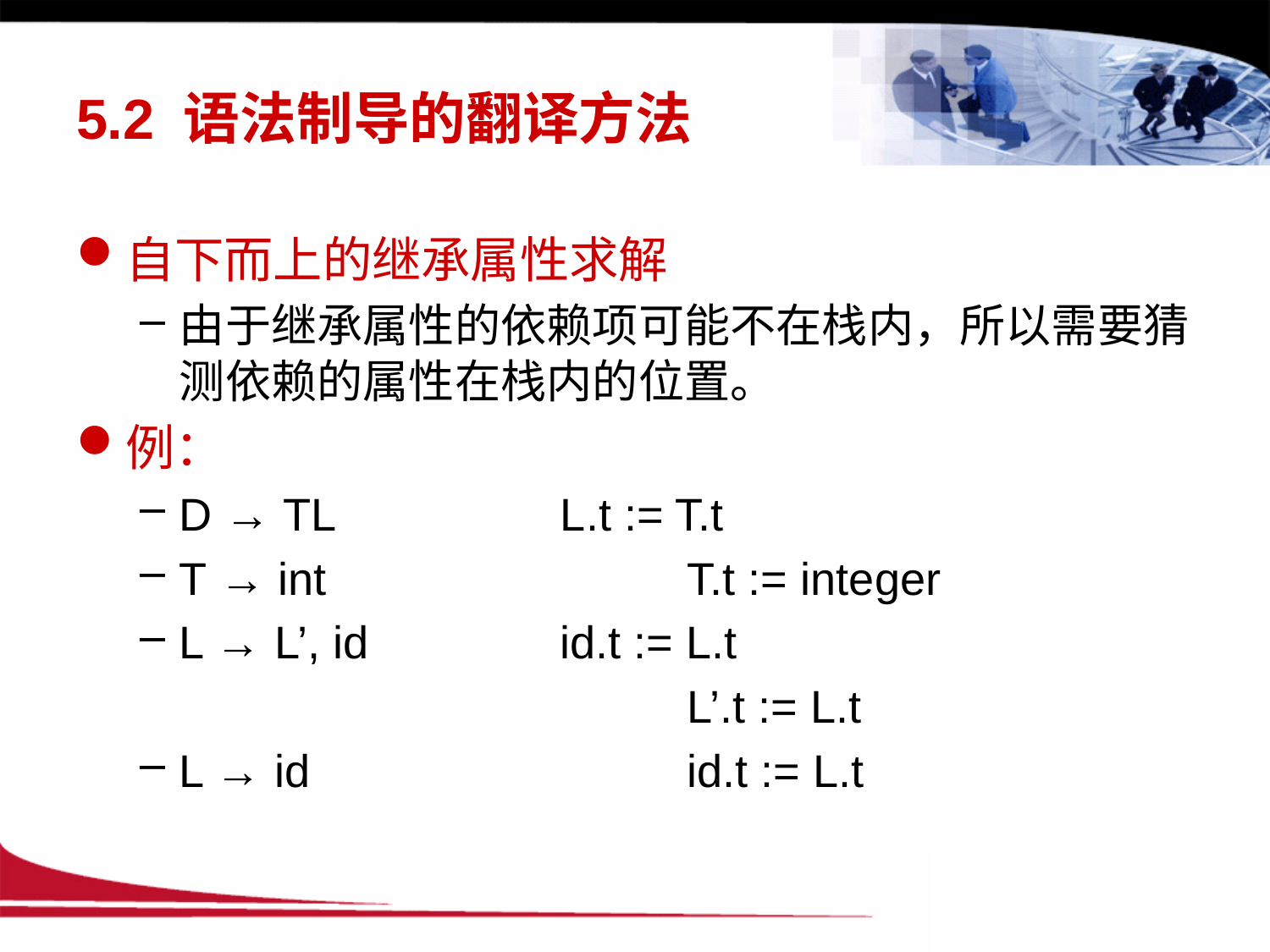

# 5.2 语法制导的翻译方法
自下而上的继承属性求解
由于继承属性的依赖项可能不在栈内，所以需要猜测依赖的属性在栈内的位置。
例：
D → TL		L.t := T.t
T → int			T.t := integer
L → L’, id		id.t := L.t
					L’.t := L.t
L → id			id.t := L.t